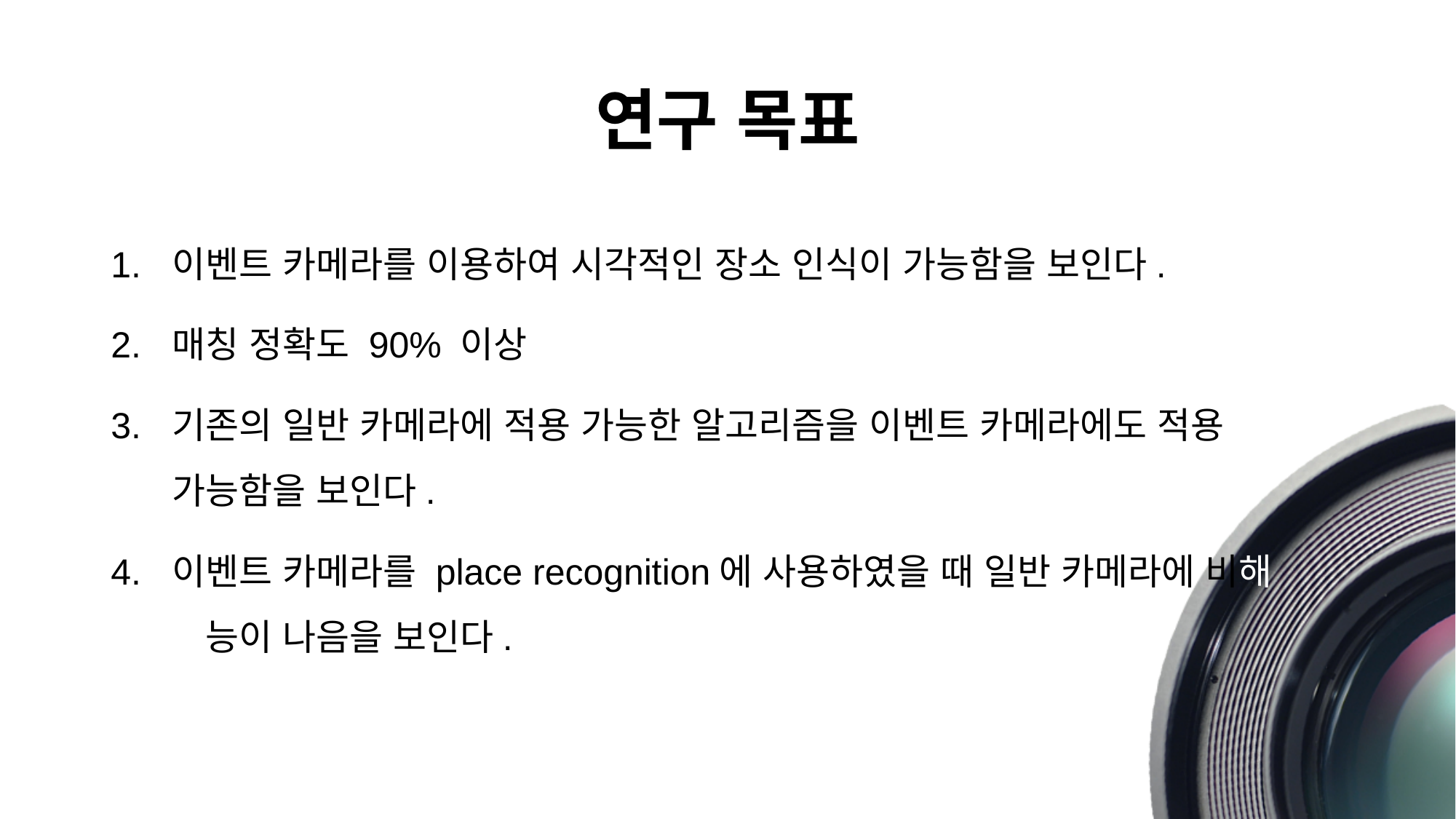

# 연구 목표
이벤트 카메라를 이용하여 시각적인 장소 인식이 가능함을 보인다.
매칭 정확도 90% 이상
기존의 일반 카메라에 적용 가능한 알고리즘을 이벤트 카메라에도 적용 가능함을 보인다.
이벤트 카메라를 place recognition에 사용하였을 때 일반 카메라에 비해 성능이 나음을 보인다.